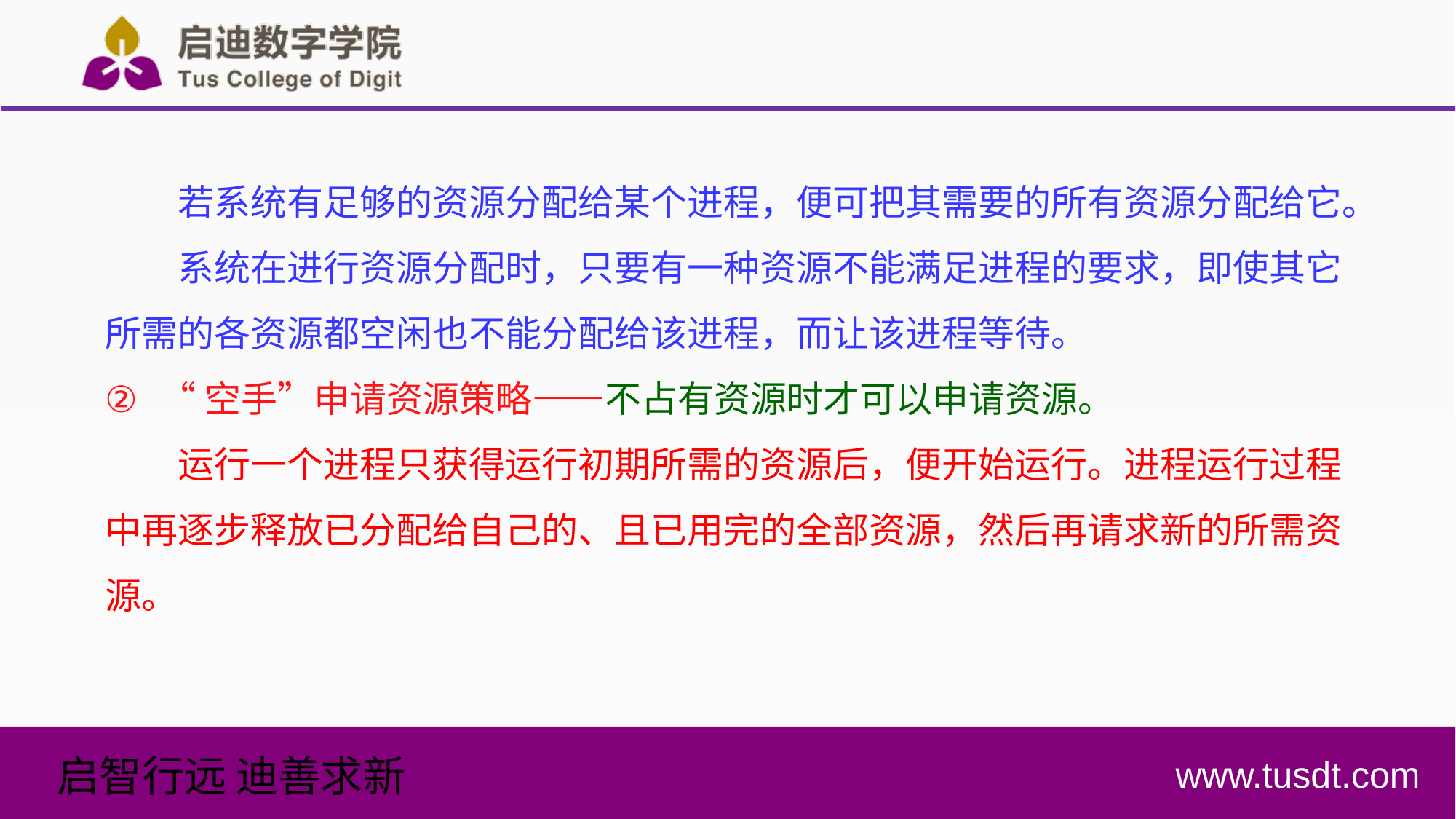

若系统有足够的资源分配给某个进程，便可把其需要的所有资源分配给它。
系统在进行资源分配时，只要有一种资源不能满足进程的要求，即使其它所需的各资源都空闲也不能分配给该进程，而让该进程等待。
“空手”申请资源策略——不占有资源时才可以申请资源。
运行一个进程只获得运行初期所需的资源后，便开始运行。进程运行过程中再逐步释放已分配给自己的、且已用完的全部资源，然后再请求新的所需资源。